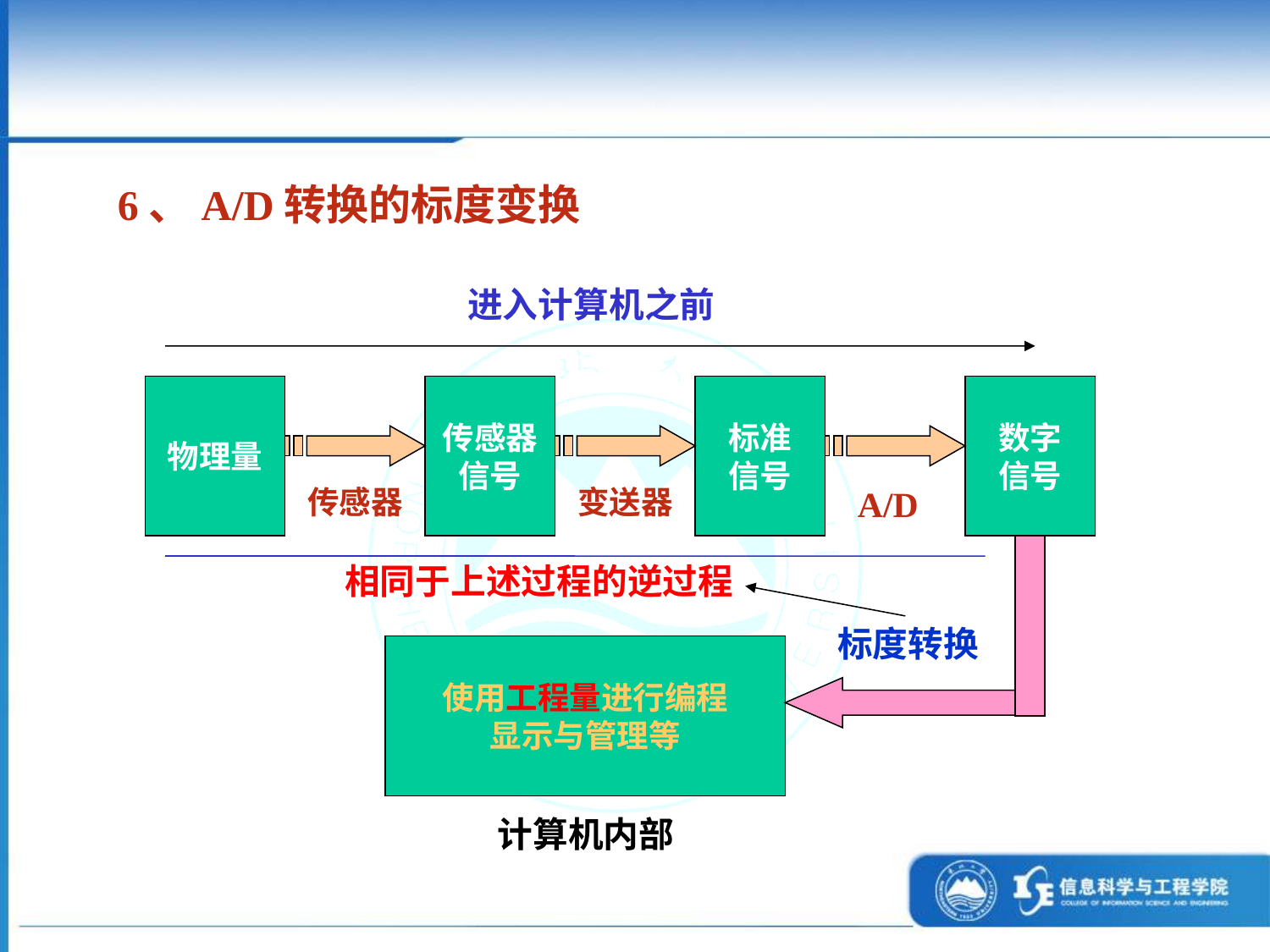

6、A/D转换的标度变换
进入计算机之前

物理量
传感器
信号
标准
信号
数字
信号

传感器
变送器
A/D

相同于上述过程的逆过程

标度转换
使用工程量进行编程
显示与管理等

计算机内部